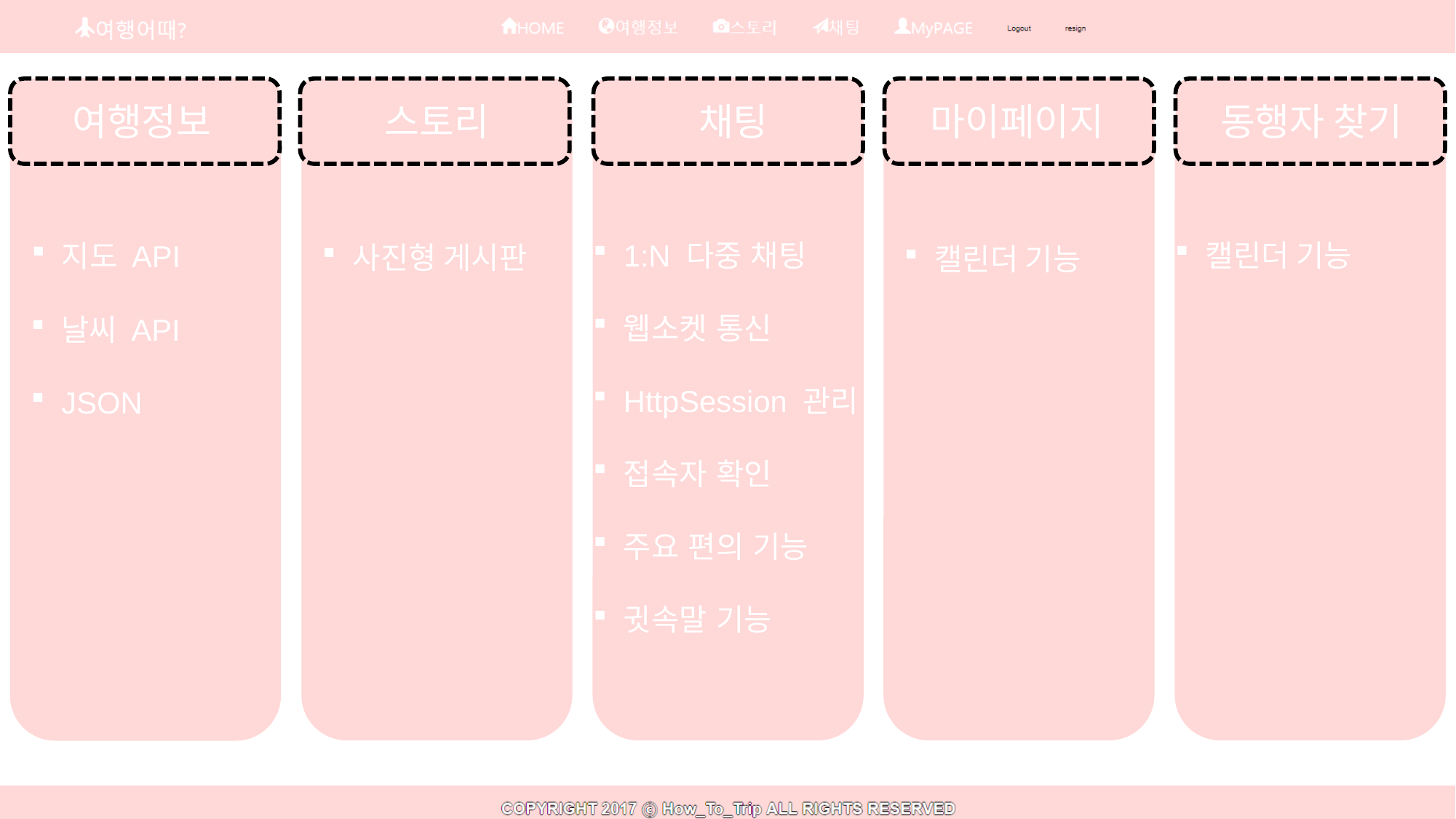

여행정보
스토리
채팅
마이페이지
동행자 찾기
1:N 다중 채팅

웹소켓 통신

HttpSession 관리

접속자 확인

주요 편의 기능

귓속말 기능

캘린더 기능

지도 API
사진형 게시판
캘린더 기능
날씨 API
JSON